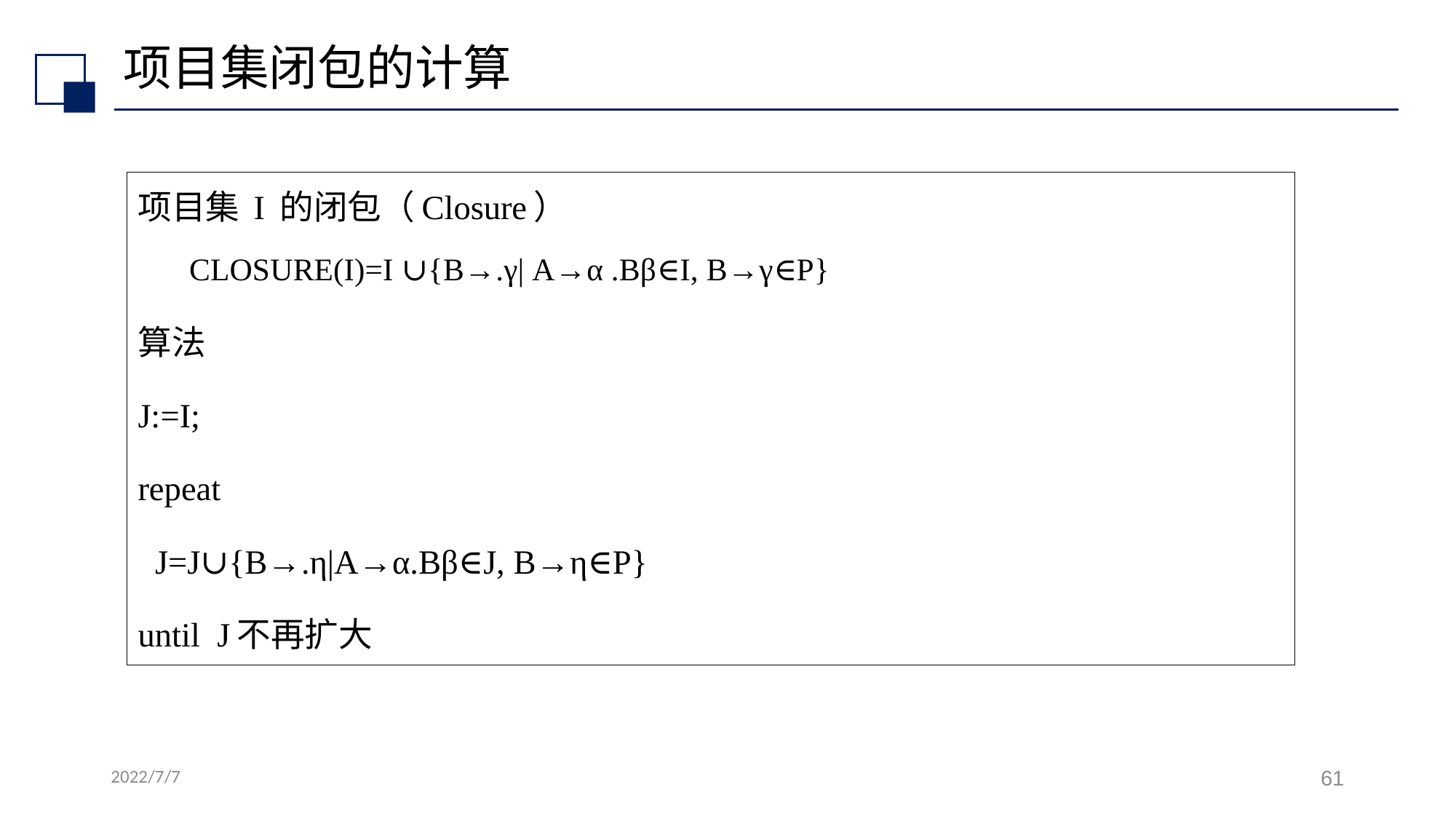

# 项目集闭包的计算
项目集 I 的闭包（Closure）
CLOSURE(I)=I ∪{B→.γ| A→α .Bβ∈I, B→γ∈P}
算法
J:=I;
repeat
  J=J∪{B→.η|A→α.Bβ∈J, B→η∈P}
until  J不再扩大
2022/7/7
61